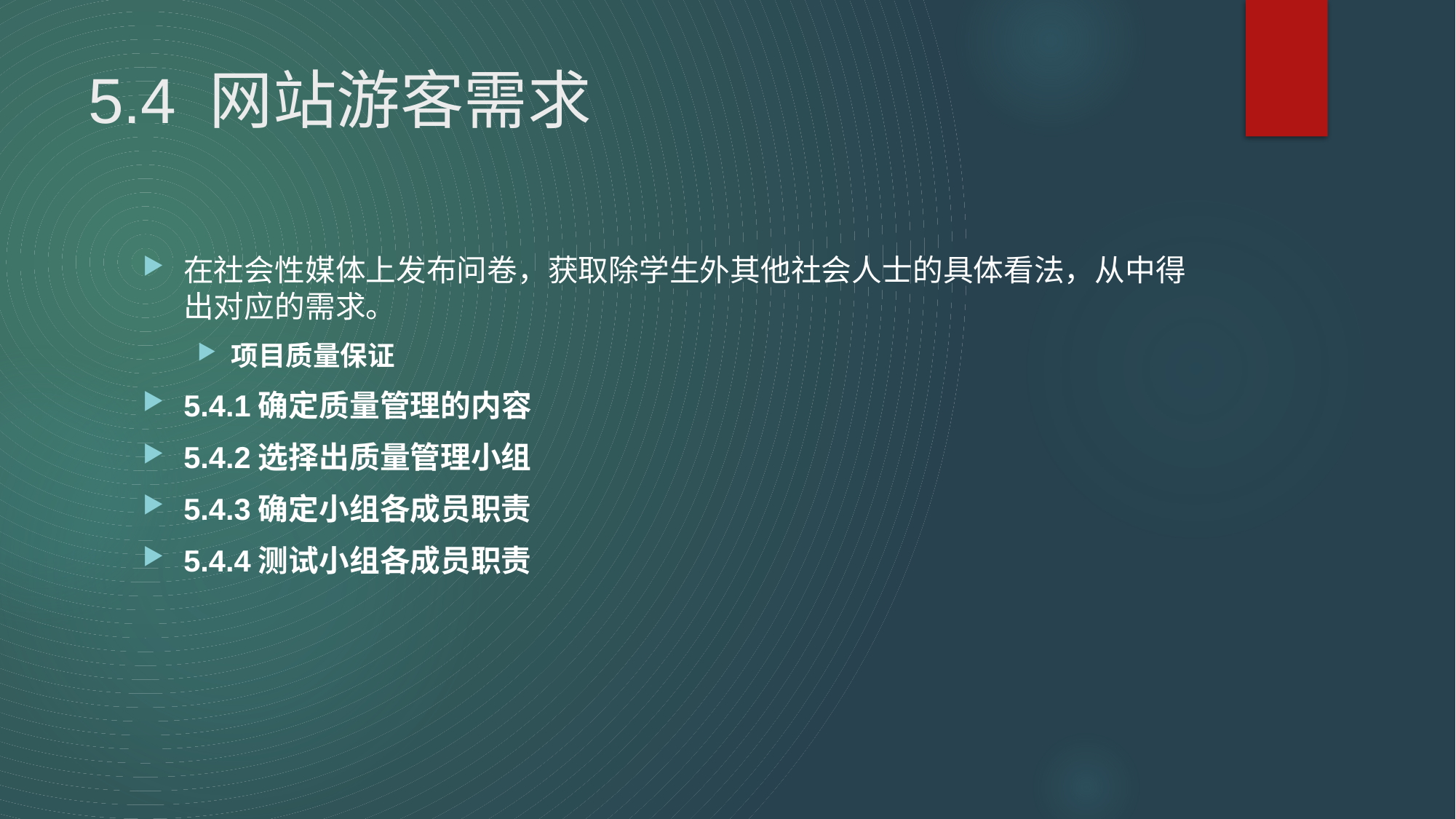

# 5.4 网站游客需求
在社会性媒体上发布问卷，获取除学生外其他社会人士的具体看法，从中得出对应的需求。
项目质量保证
5.4.1确定质量管理的内容
5.4.2选择出质量管理小组
5.4.3确定小组各成员职责
5.4.4测试小组各成员职责